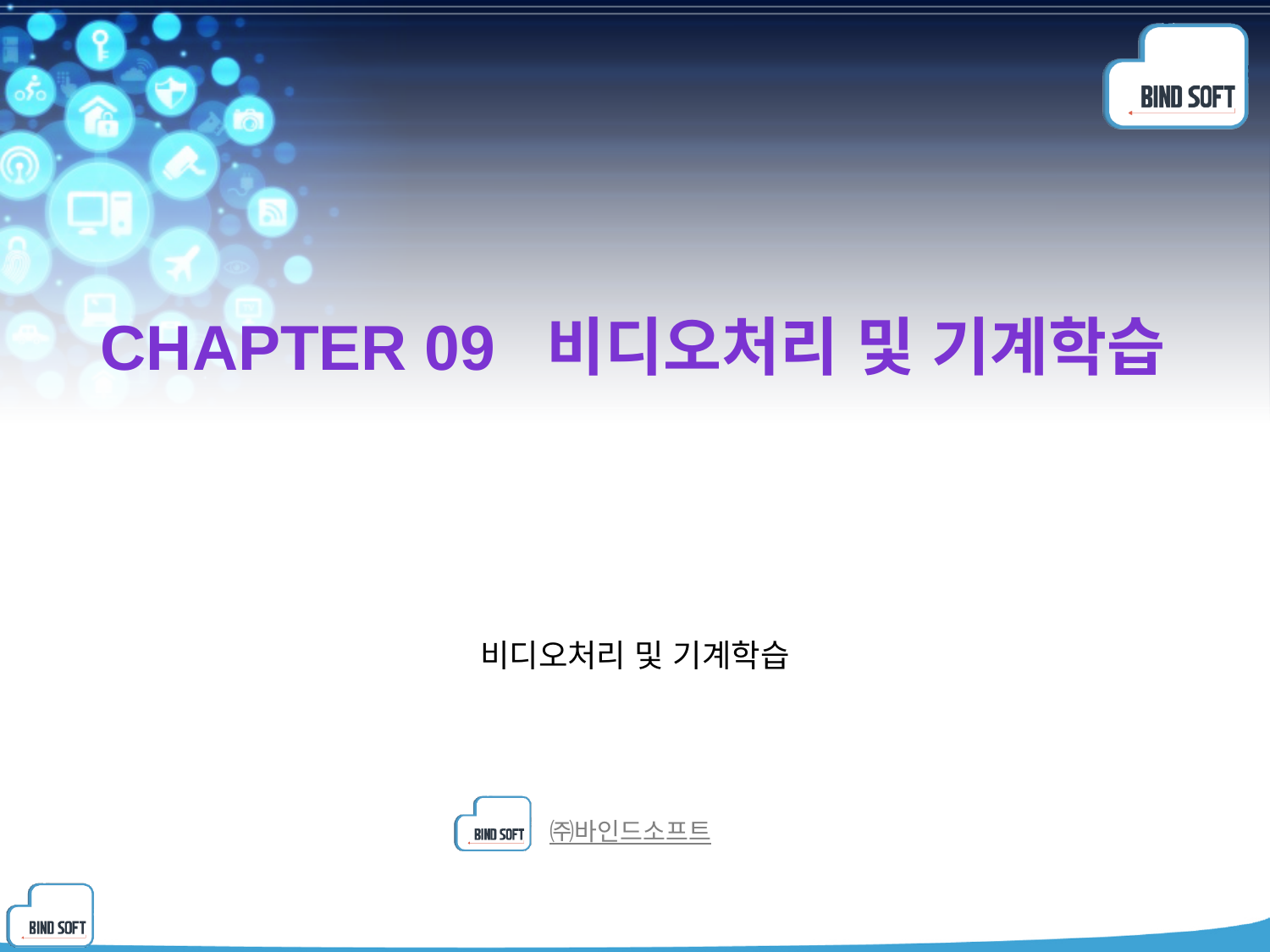

# CHAPTER 09  비디오처리 및 기계학습
비디오처리 및 기계학습